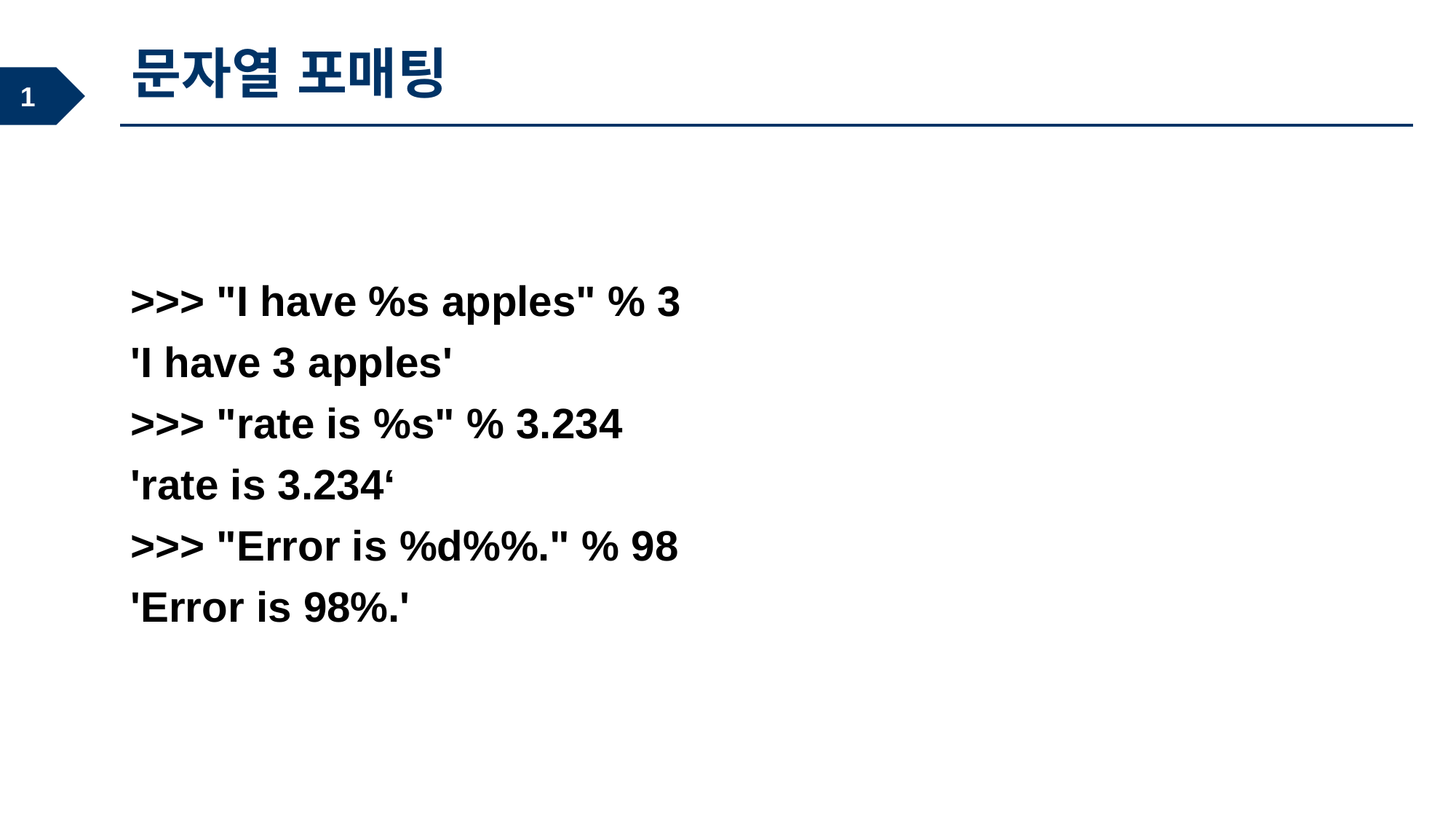

문자열 포매팅
>>> "I have %s apples" % 3
'I have 3 apples'
>>> "rate is %s" % 3.234
'rate is 3.234‘
>>> "Error is %d%%." % 98
'Error is 98%.'